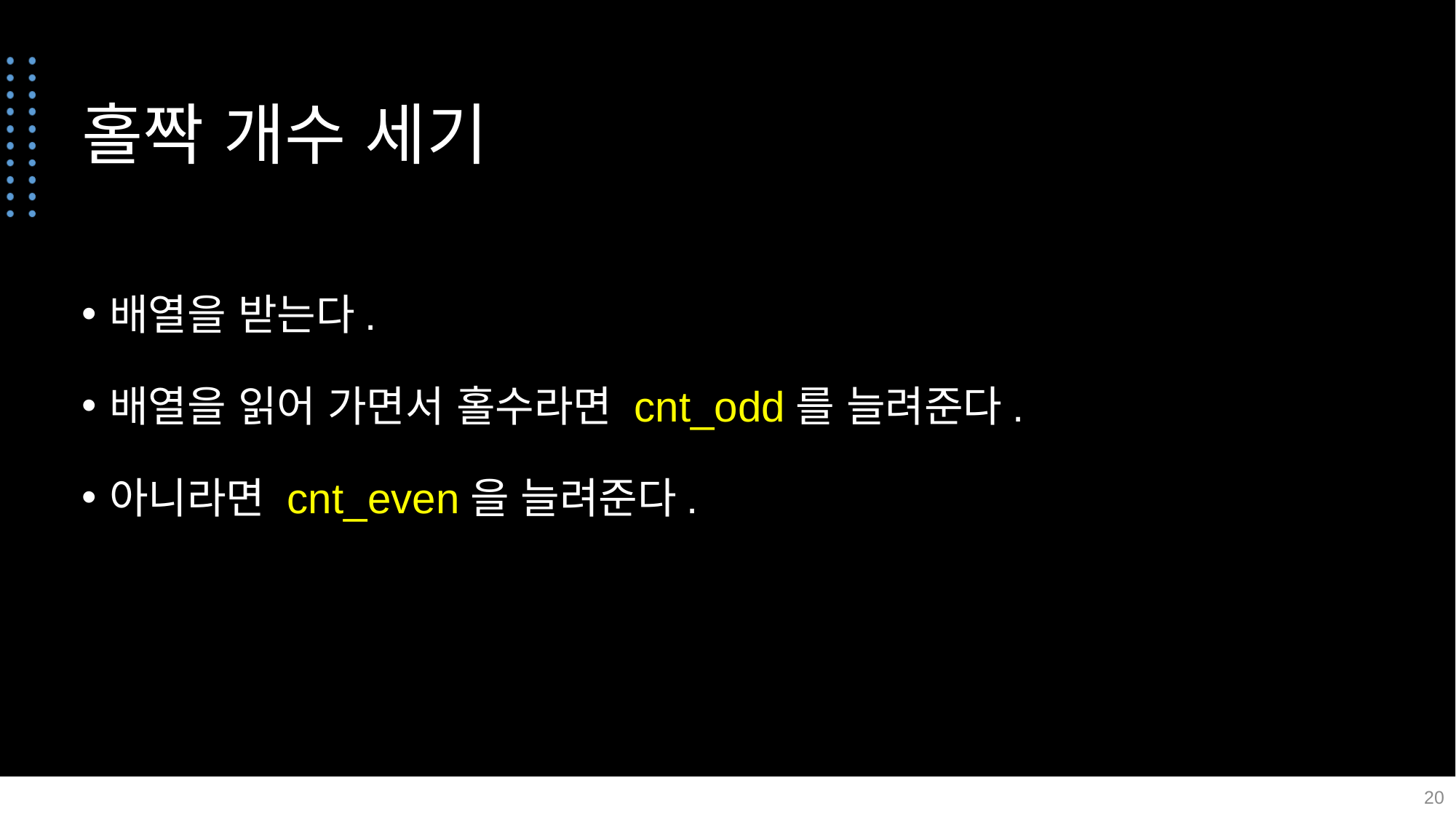

# 홀짝 개수 세기
배열을 받는다.
배열을 읽어 가면서 홀수라면 cnt_odd를 늘려준다.
아니라면 cnt_even을 늘려준다.

20